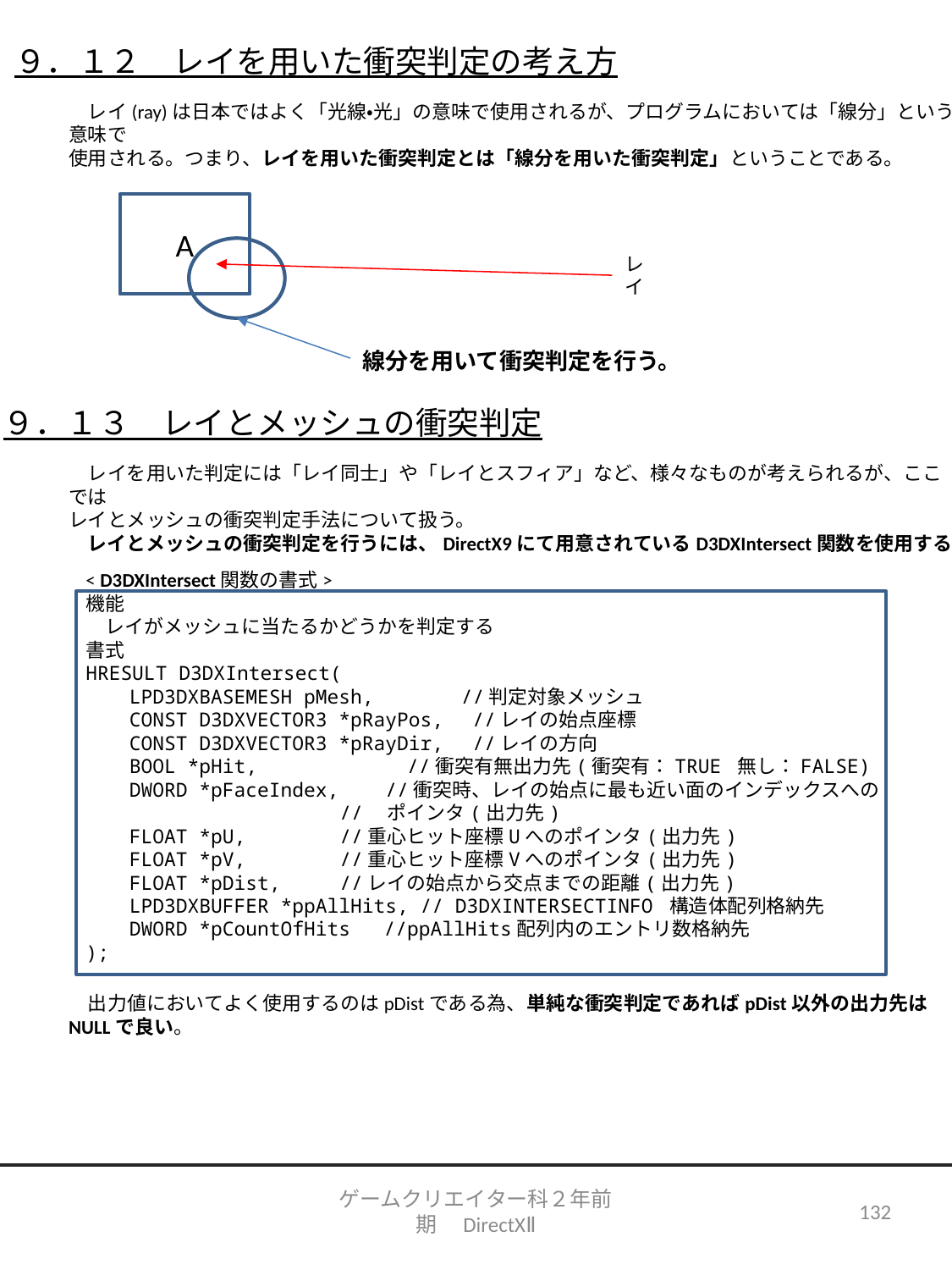

９．１２　レイを用いた衝突判定の考え方
　レイ(ray)は日本ではよく「光線・光」の意味で使用されるが、プログラムにおいては「線分」という意味で
使用される。つまり、レイを用いた衝突判定とは「線分を用いた衝突判定」ということである。
A

レイ
線分を用いて衝突判定を行う。
９．１３　レイとメッシュの衝突判定
　レイを用いた判定には「レイ同士」や「レイとスフィア」など、様々なものが考えられるが、ここでは
レイとメッシュの衝突判定手法について扱う。
　レイとメッシュの衝突判定を行うには、DirectX9にて用意されているD3DXIntersect関数を使用する。
< D3DXIntersect関数の書式>
機能
　レイがメッシュに当たるかどうかを判定する
書式
HRESULT D3DXIntersect(
　　LPD3DXBASEMESH pMesh,　　　　//判定対象メッシュ
　　CONST D3DXVECTOR3 *pRayPos,　//レイの始点座標
　　CONST D3DXVECTOR3 *pRayDir,　//レイの方向
　　BOOL *pHit,	　　　 //衝突有無出力先(衝突有：TRUE 無し：FALSE)
　　DWORD *pFaceIndex,    //衝突時、レイの始点に最も近い面のインデックスへの
		//　ポインタ(出力先)
　　FLOAT *pU,	//重心ヒット座標Uへのポインタ(出力先)
　　FLOAT *pV,	//重心ヒット座標Vへのポインタ(出力先)
　　FLOAT *pDist,	//レイの始点から交点までの距離(出力先)
　　LPD3DXBUFFER *ppAllHits, // D3DXINTERSECTINFO 構造体配列格納先
　　DWORD *pCountOfHits　 //ppAllHits配列内のエントリ数格納先
);

　出力値においてよく使用するのはpDistである為、単純な衝突判定であればpDist以外の出力先は
NULLで良い。
ゲームクリエイター科２年前期　DirectXⅡ
132